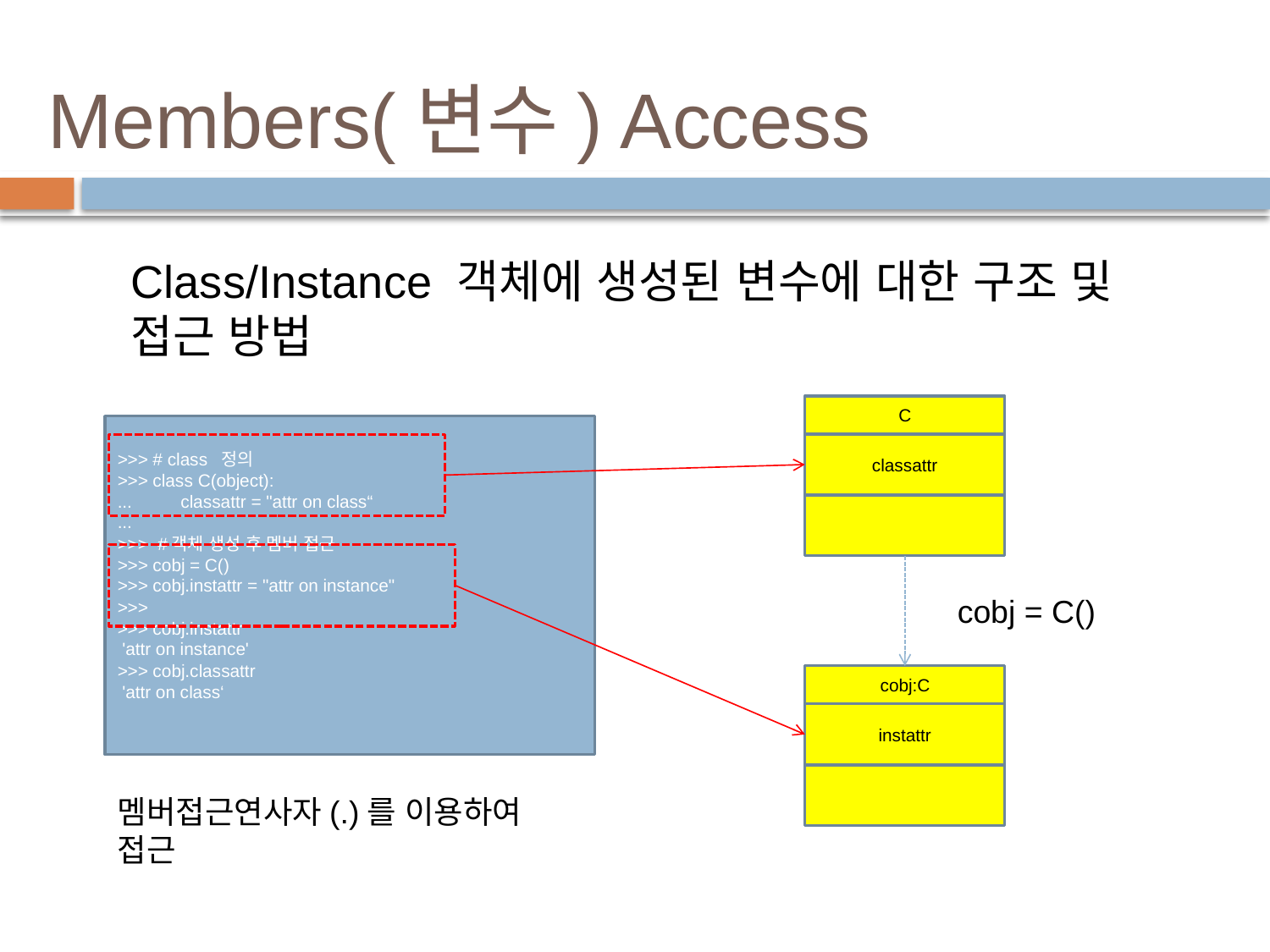

# Members(변수) Access
Class/Instance 객체에 생성된 변수에 대한 구조 및 접근 방법
C
classattr

>>> # class  정의
>>> class C(object):
...          classattr = "attr on class“
...
>>>  #객체 생성 후 멤버 접근
>>> cobj = C()
>>> cobj.instattr = "attr on instance"
>>>
>>> cobj.instattr
 'attr on instance'
>>> cobj.classattr
 'attr on class‘

cobj = C()
cobj:C
instattr

멤버접근연사자(.)를 이용하여 접근